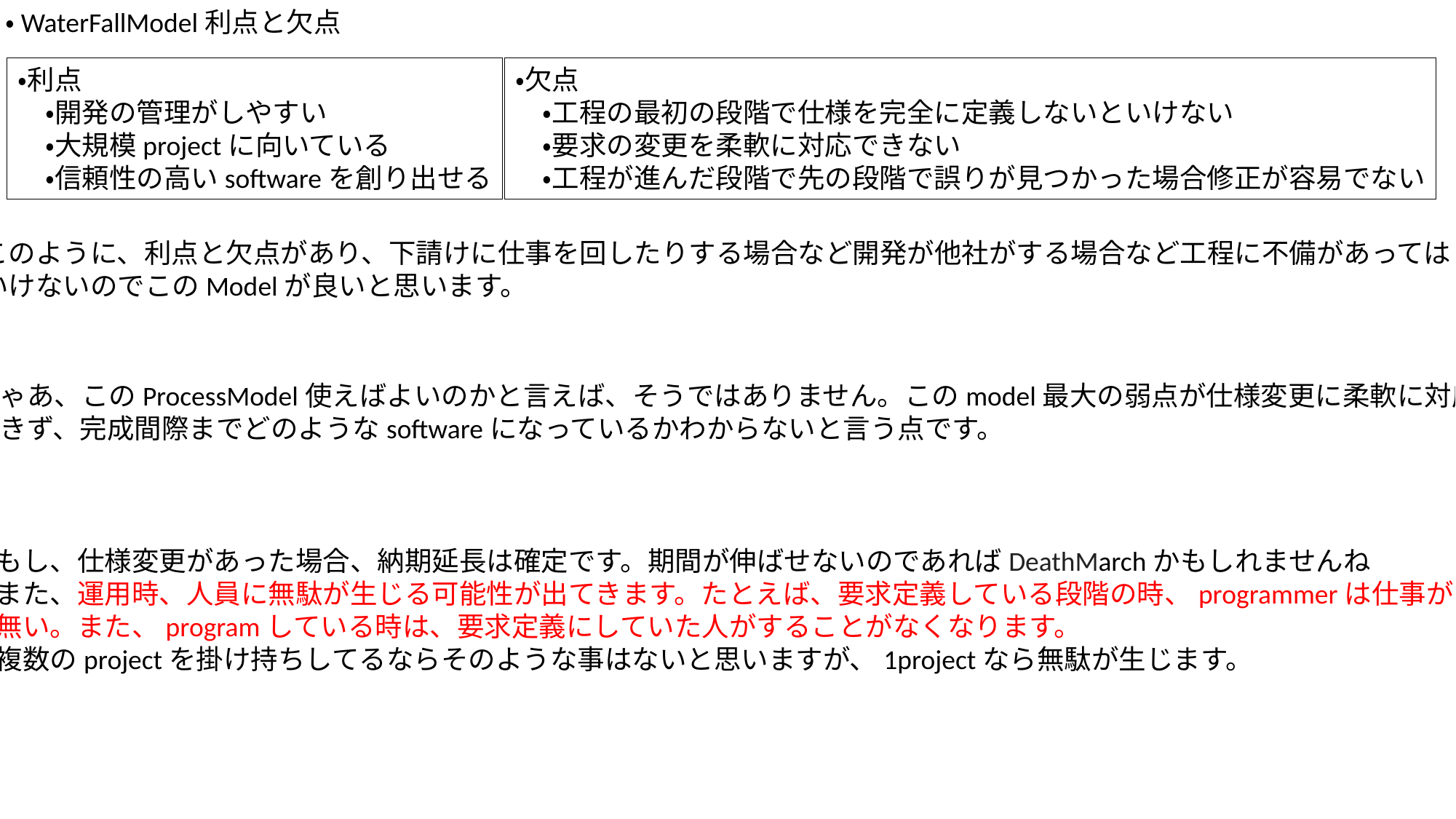

・WaterFallModel利点と欠点

・利点
　・開発の管理がしやすい
　・大規模projectに向いている
　・信頼性の高いsoftwareを創り出せる
・欠点
　・工程の最初の段階で仕様を完全に定義しないといけない
　・要求の変更を柔軟に対応できない
　・工程が進んだ段階で先の段階で誤りが見つかった場合修正が容易でない
このように、利点と欠点があり、下請けに仕事を回したりする場合など開発が他社がする場合など工程に不備があっては
いけないのでこのModelが良いと思います。
じゃあ、このProcessModel使えばよいのかと言えば、そうではありません。このmodel最大の弱点が仕様変更に柔軟に対応
できず、完成間際までどのようなsoftwareになっているかわからないと言う点です。
もし、仕様変更があった場合、納期延長は確定です。期間が伸ばせないのであればDeathMarchかもしれませんね
また、運用時、人員に無駄が生じる可能性が出てきます。たとえば、要求定義している段階の時、programmerは仕事が
無い。また、programしている時は、要求定義にしていた人がすることがなくなります。
複数のprojectを掛け持ちしてるならそのような事はないと思いますが、1projectなら無駄が生じます。